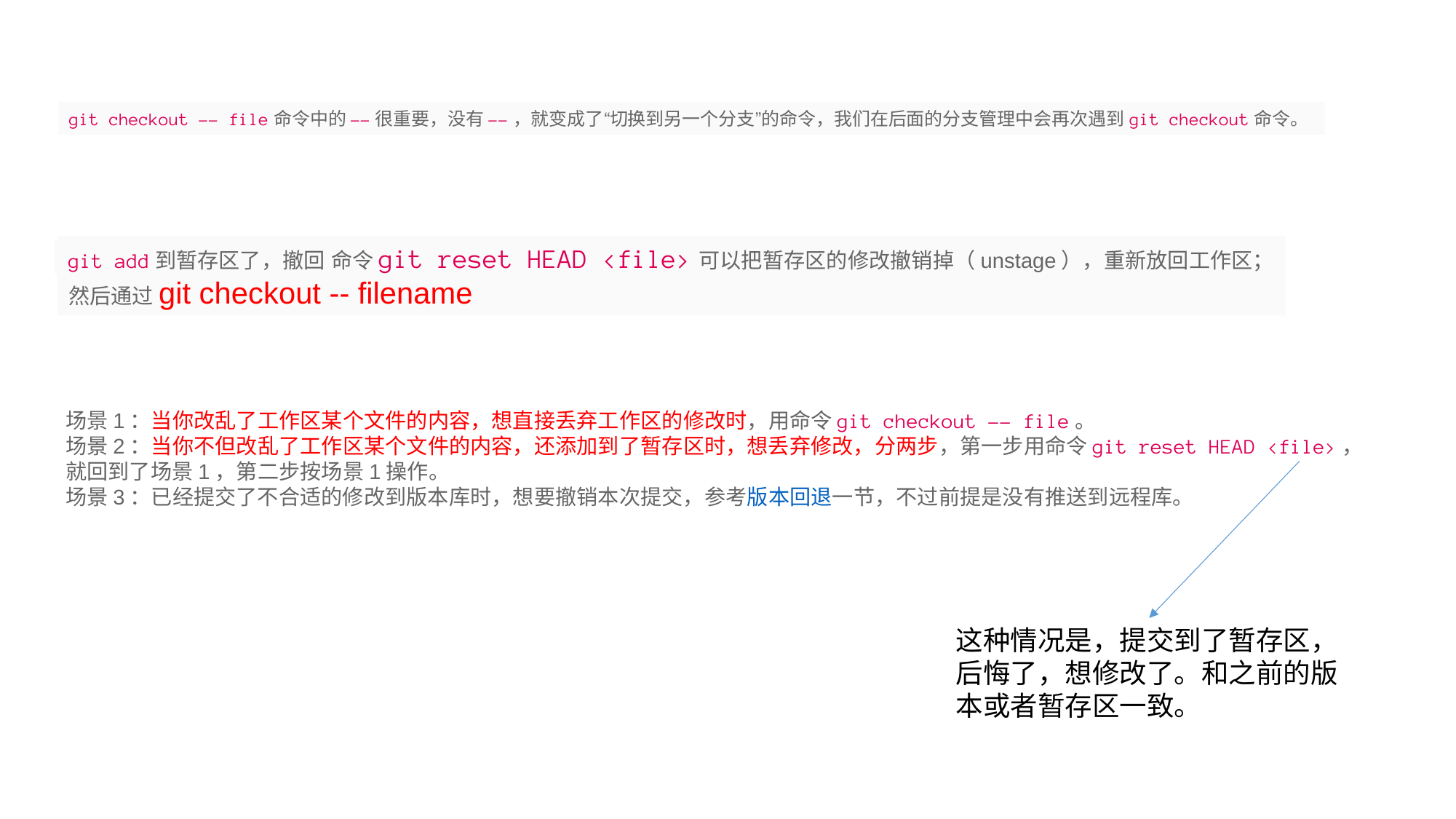

git checkout -- file命令中的--很重要，没有--，就变成了“切换到另一个分支”的命令，我们在后面的分支管理中会再次遇到git checkout命令。
git add到暂存区了，撤回 命令git reset HEAD <file>可以把暂存区的修改撤销掉（unstage），重新放回工作区；
然后通过git checkout -- filename

场景1：当你改乱了工作区某个文件的内容，想直接丢弃工作区的修改时，用命令git checkout -- file。
场景2：当你不但改乱了工作区某个文件的内容，还添加到了暂存区时，想丢弃修改，分两步，第一步用命令git reset HEAD <file>，就回到了场景1，第二步按场景1操作。
场景3：已经提交了不合适的修改到版本库时，想要撤销本次提交，参考版本回退一节，不过前提是没有推送到远程库。
这种情况是，提交到了暂存区，后悔了，想修改了。和之前的版本或者暂存区一致。